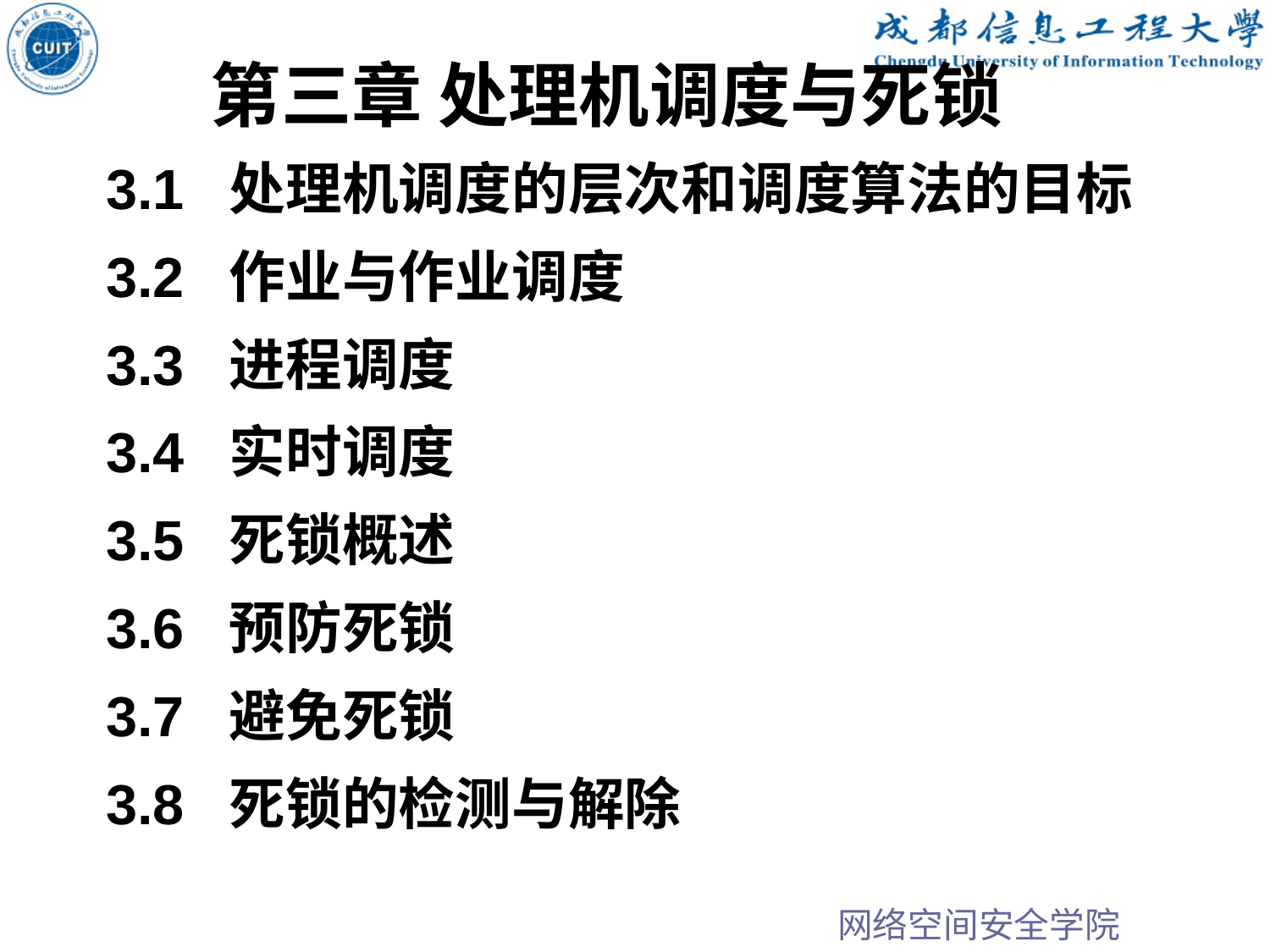

第三章 处理机调度与死锁
3.1  处理机调度的层次和调度算法的目标
3.2  作业与作业调度
3.3  进程调度
3.4  实时调度
3.5  死锁概述
3.6  预防死锁
3.7  避免死锁
3.8  死锁的检测与解除